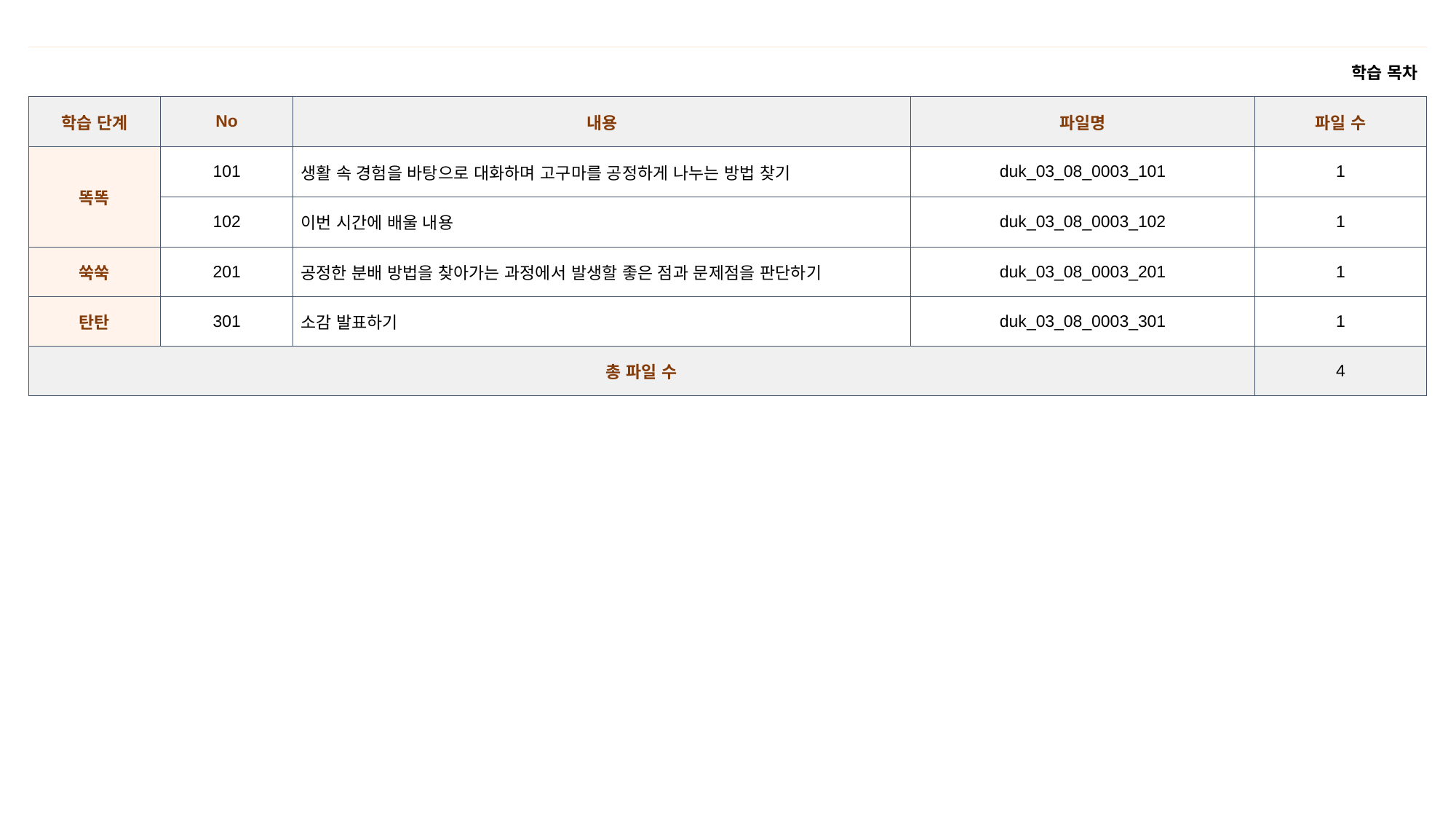

| 학습 목차 |  |  |  |  |
| --- | --- | --- | --- | --- |
| 학습 단계 | No | 내용 | 파일명 | 파일 수 |
| 똑똑 | 101 | 생활 속 경험을 바탕으로 대화하며 고구마를 공정하게 나누는 방법 찾기 | duk\_03\_08\_0003\_101 | 1 |
|  | 102 | 이번 시간에 배울 내용 | duk\_03\_08\_0003\_102 | 1 |
| 쑥쑥 | 201 | 공정한 분배 방법을 찾아가는 과정에서 발생할 좋은 점과 문제점을 판단하기 | duk\_03\_08\_0003\_201 | 1 |
| 탄탄 | 301 | 소감 발표하기 | duk\_03\_08\_0003\_301 | 1 |
| 총 파일 수 |  |  |  | 4 |